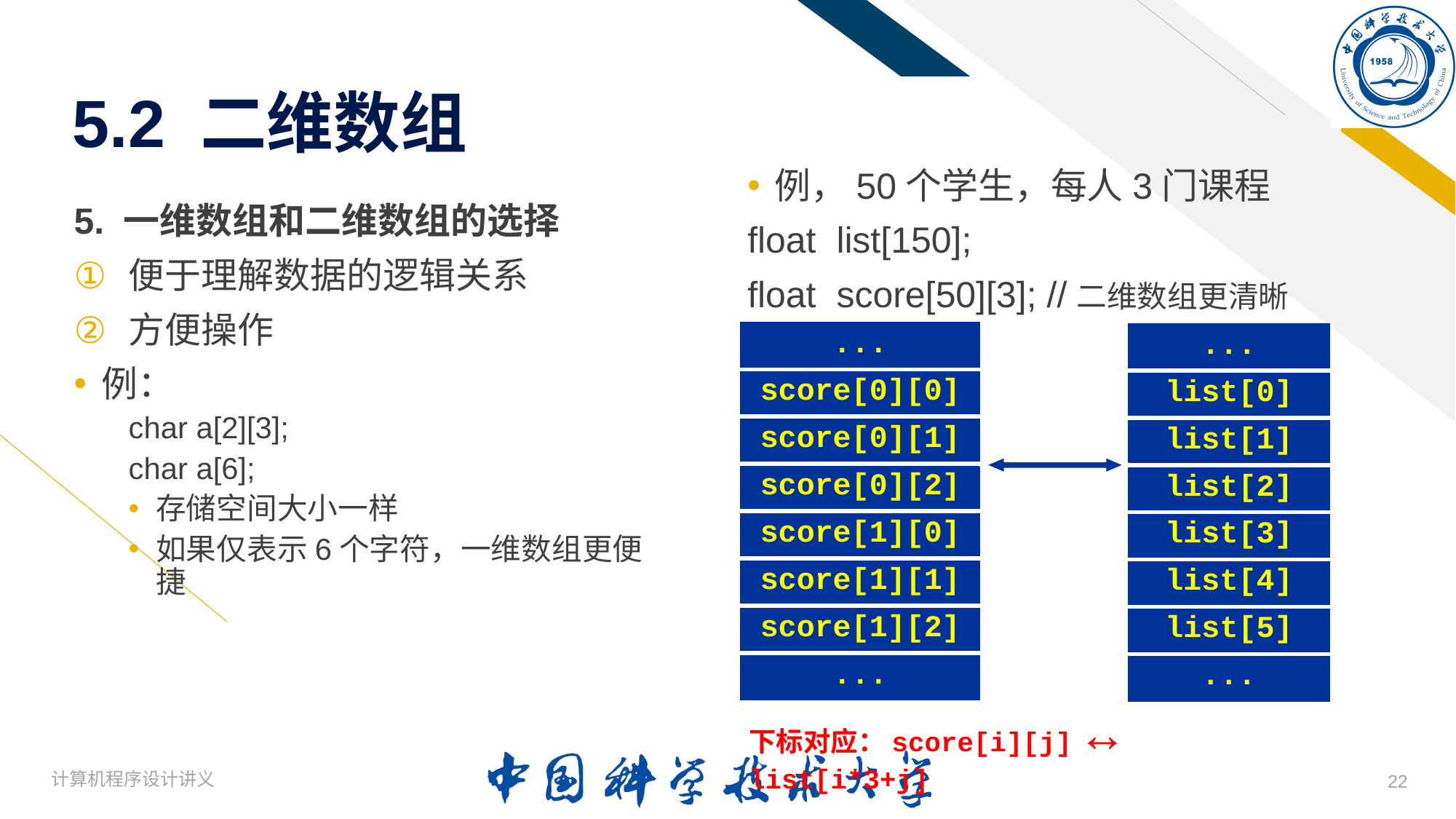

# 5.2 二维数组
例，50个学生，每人3门课程
float  list[150];
float  score[50][3]; //二维数组更清晰
5. 一维数组和二维数组的选择
便于理解数据的逻辑关系
方便操作
例：
char a[2][3];
char a[6];
存储空间大小一样
如果仅表示6个字符，一维数组更便捷

| ... |
| --- |
| score[0][0] |
| score[0][1] |
| score[0][2] |
| score[1][0] |
| score[1][1] |
| score[1][2] |
| ... |
| ... |
| --- |
| list[0] |
| list[1] |
| list[2] |
| list[3] |
| list[4] |
| list[5] |
| ... |

下标对应：score[i][j] ↔ list[i*3+j]
计算机程序设计讲义
22